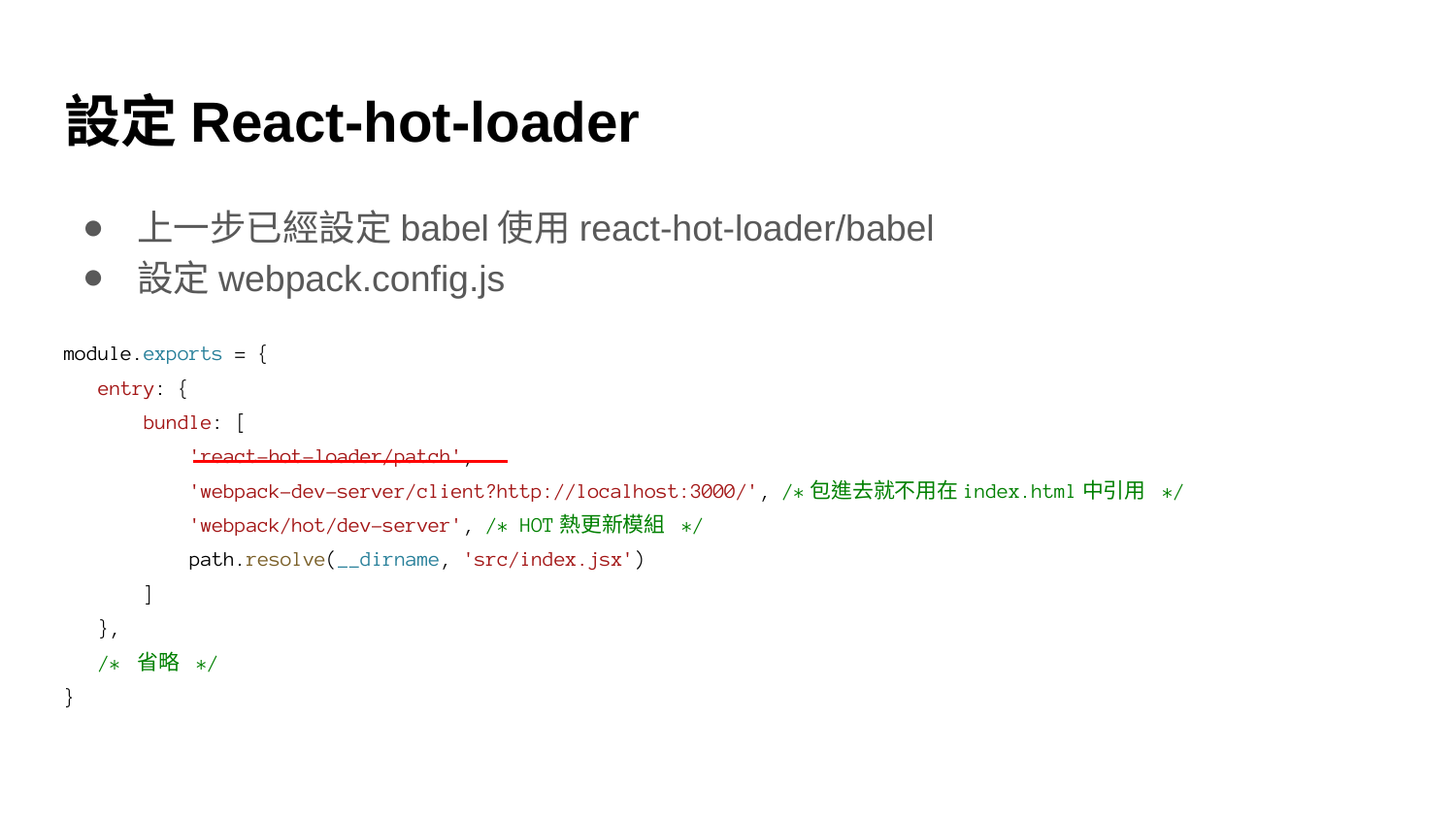

# 設定React-hot-loader
上一步已經設定babel使用react-hot-loader/babel
設定webpack.config.js
module.exports = {
   entry: {
       bundle: [
           'react-hot-loader/patch',
           'webpack-dev-server/client?http://localhost:3000/', /*包進去就不用在index.html中引用 */
           'webpack/hot/dev-server', /* HOT熱更新模組 */
           path.resolve(__dirname, 'src/index.jsx')
       ]
   },
   /* 省略 */
}